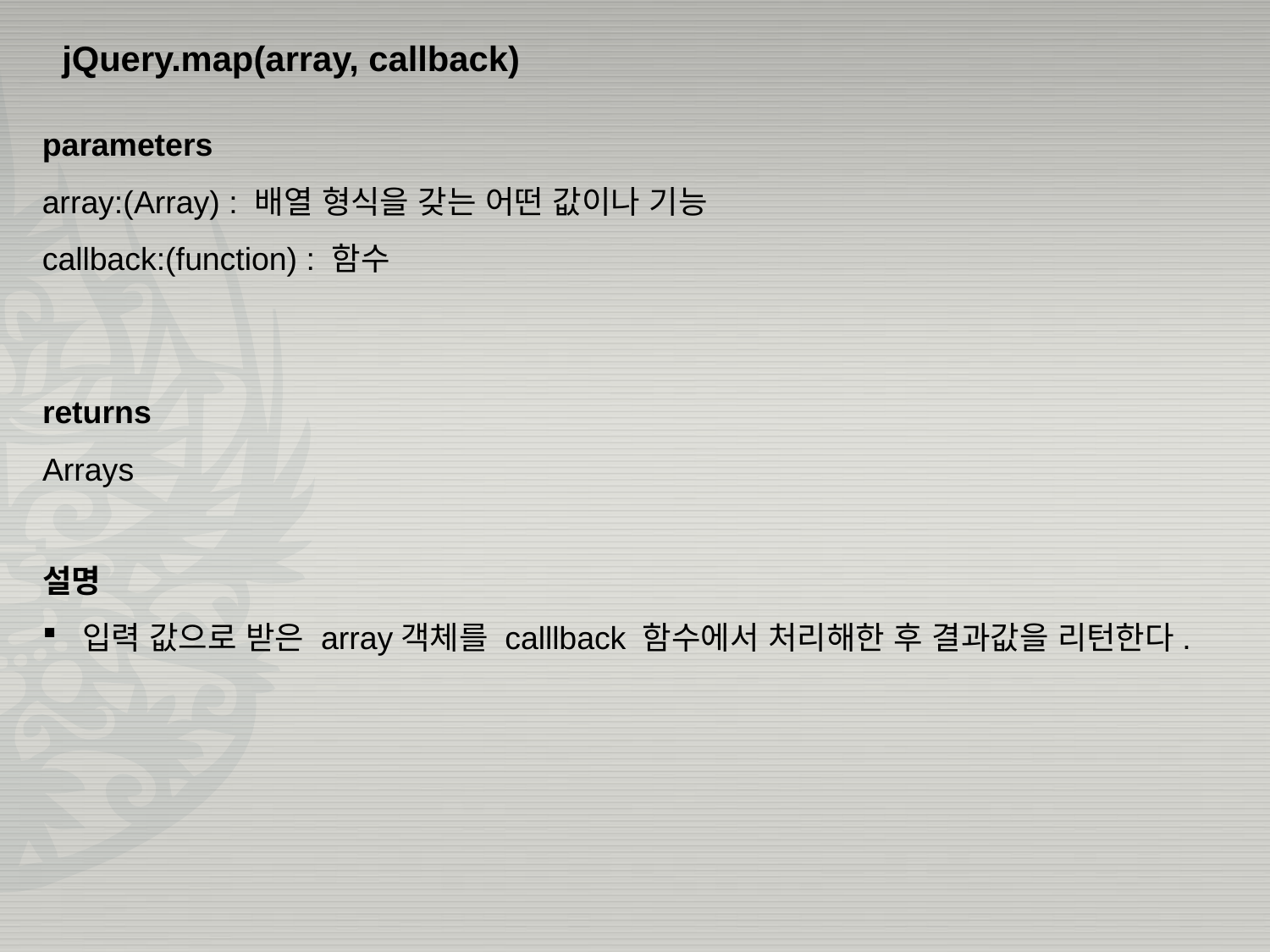

jQuery.map(array, callback)
parameters
array:(Array) : 배열 형식을 갖는 어떤 값이나 기능
callback:(function) : 함수
returns
Arrays
설명
  입력 값으로 받은 array객체를 calllback 함수에서 처리해한 후 결과값을 리턴한다.